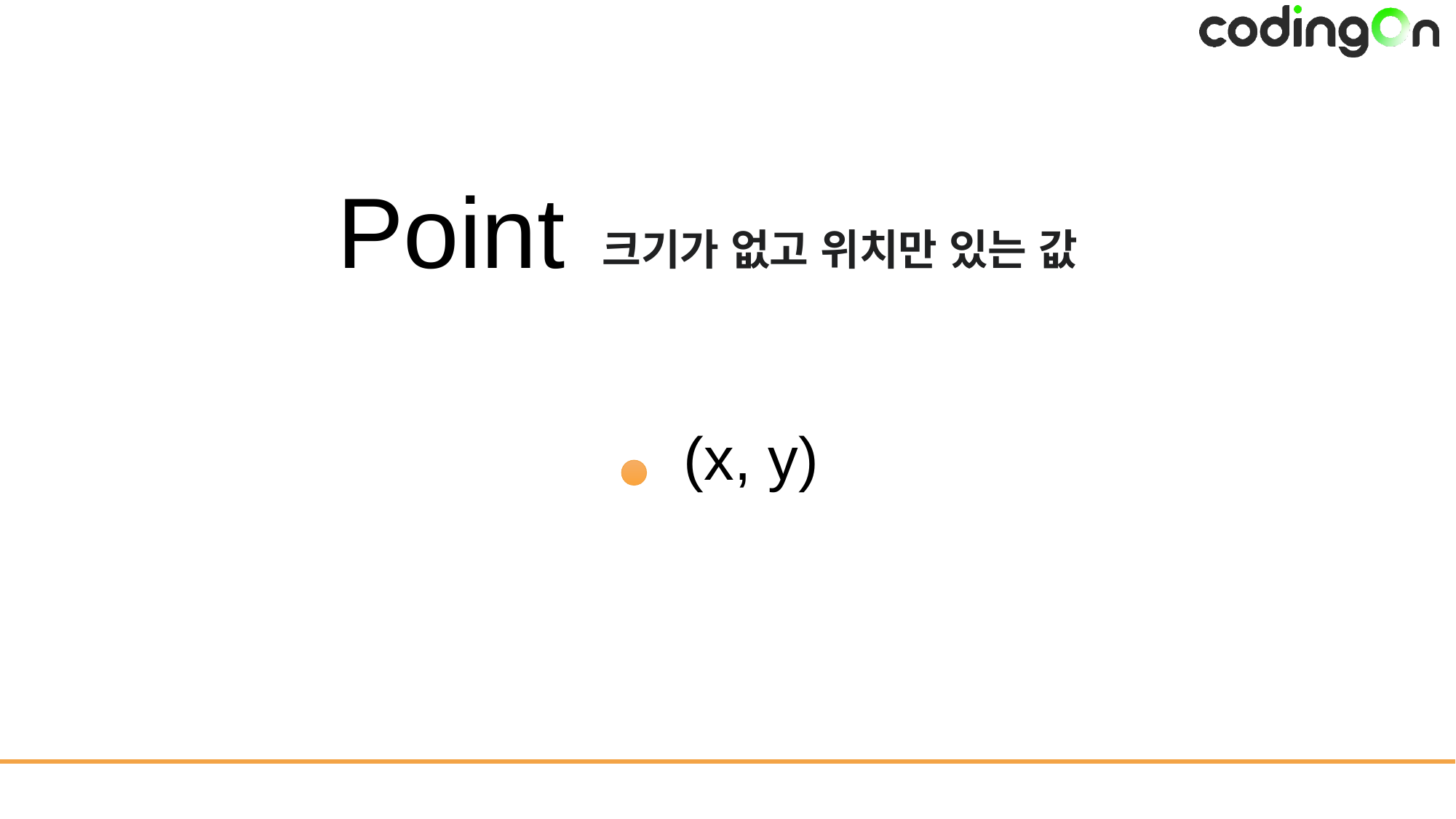

# Point
크기가 없고 위치만 있는 값
(x, y)